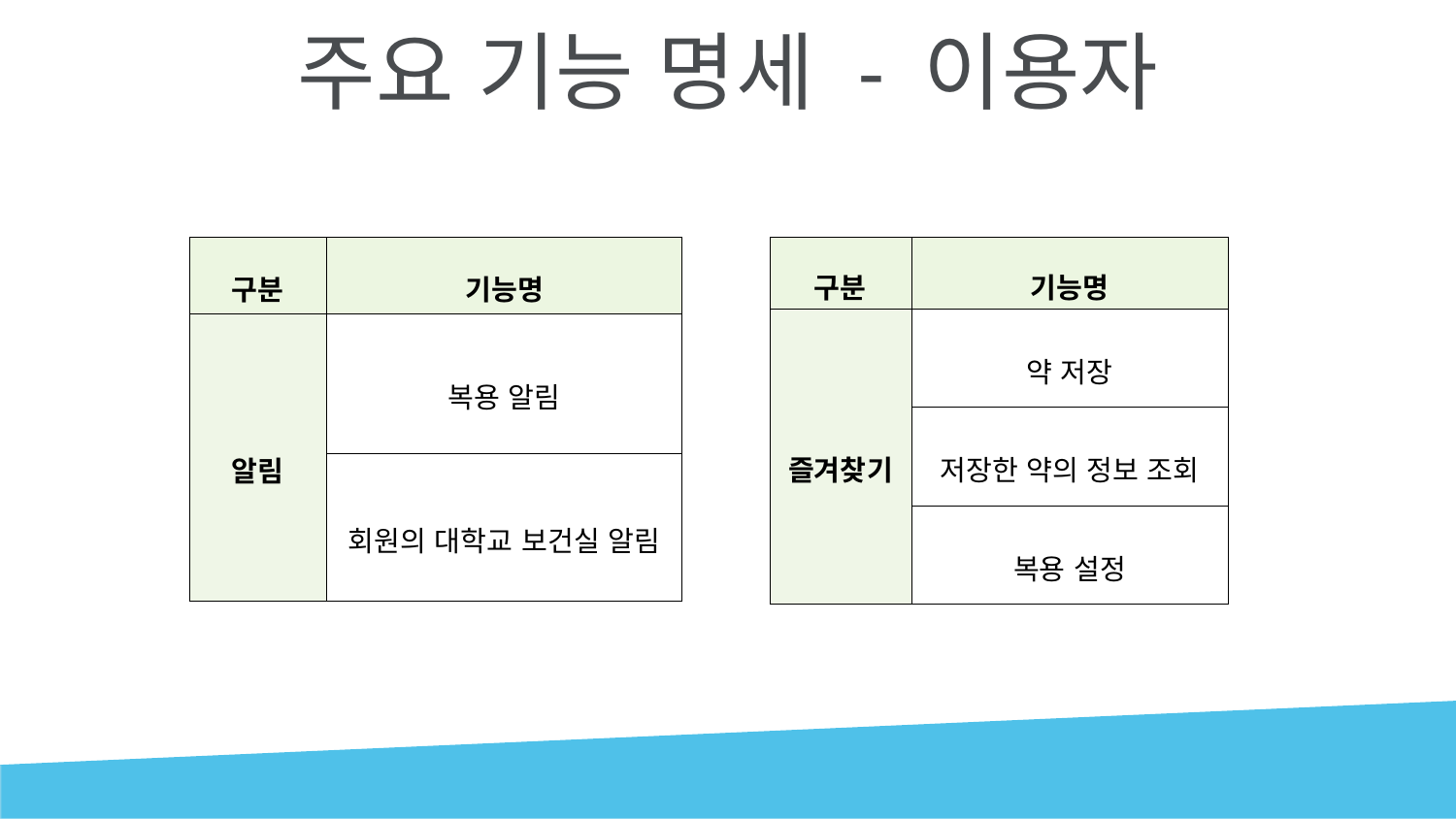

# 주요 기능 명세 - 이용자
| 구분 | 기능명 |
| --- | --- |
| 알림 | 복용 알림 |
|  | 회원의 대학교 보건실 알림 |
| 구분 | 기능명 |
| --- | --- |
| 즐겨찾기 | 약 저장 |
|  | 저장한 약의 정보 조회 |
|  | 복용 설정 |